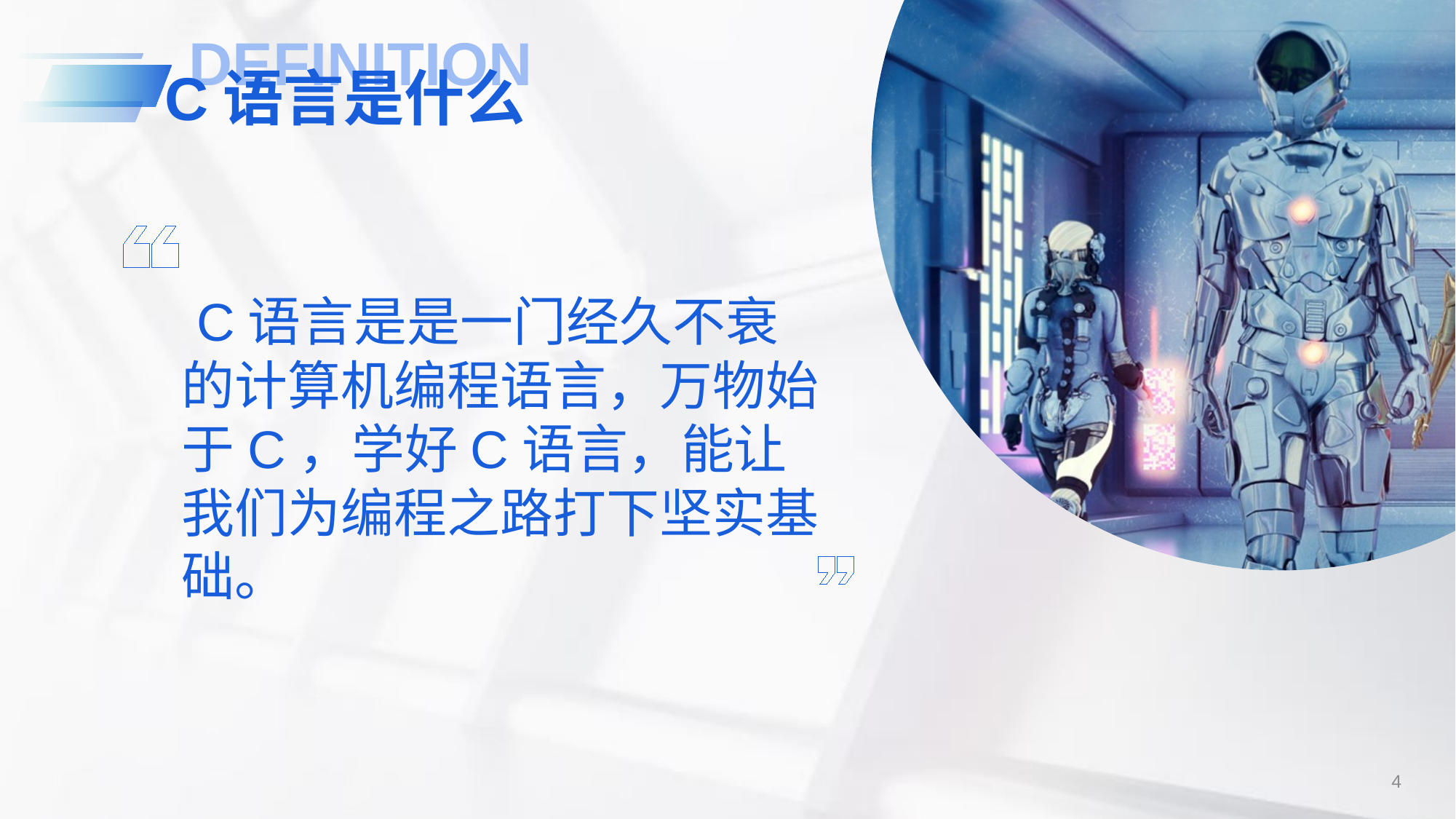

DEFINITION

C语言是什么

 C语言是是一门经久不衰的计算机编程语言，万物始于C，学好C语言，能让我们为编程之路打下坚实基础。

4